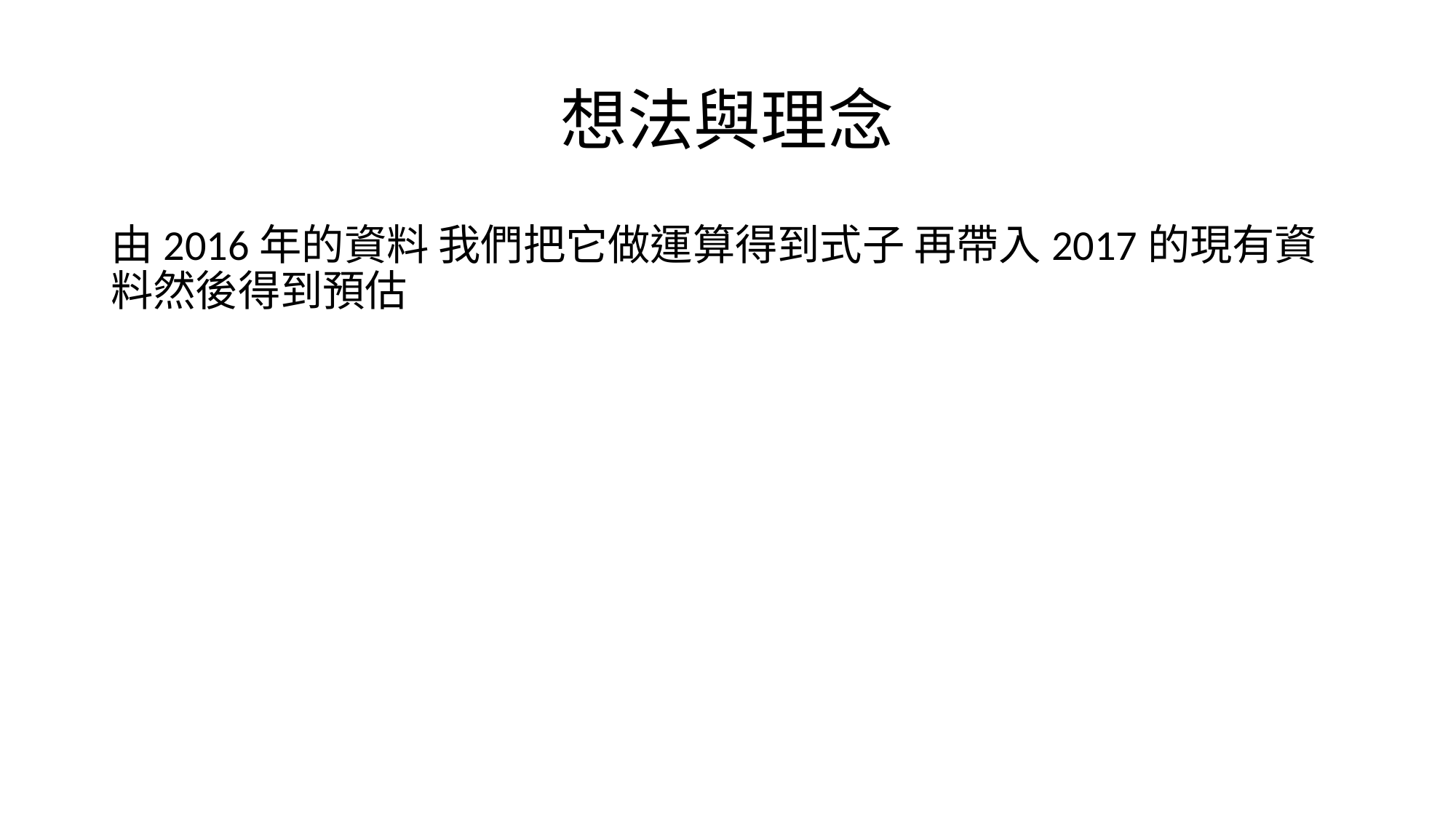

# 想法與理念
由2016年的資料 我們把它做運算得到式子 再帶入2017的現有資料然後得到預估